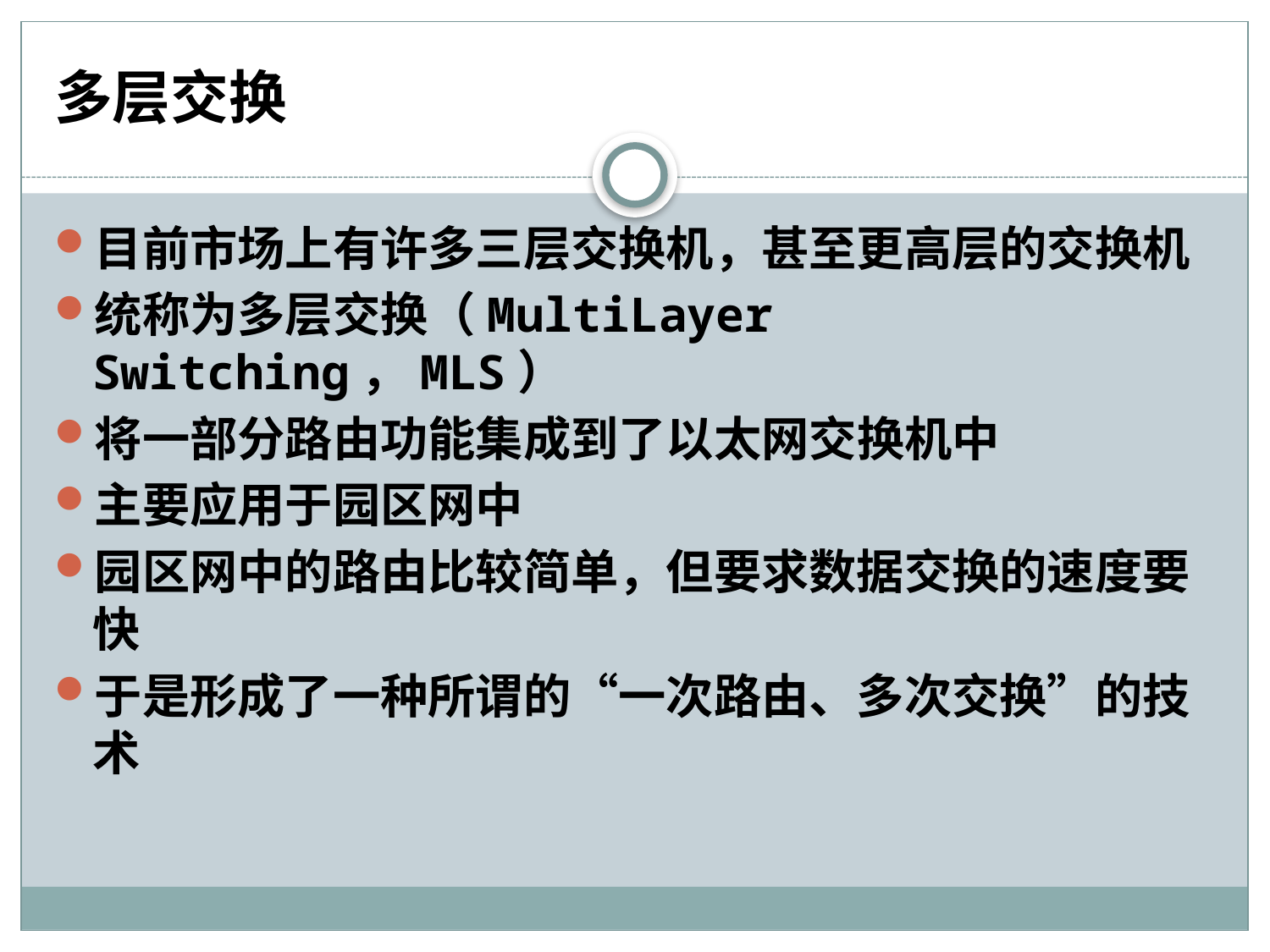

# 多层交换
目前市场上有许多三层交换机，甚至更高层的交换机
统称为多层交换（MultiLayer Switching，MLS）
将一部分路由功能集成到了以太网交换机中
主要应用于园区网中
园区网中的路由比较简单，但要求数据交换的速度要快
于是形成了一种所谓的“一次路由、多次交换”的技术